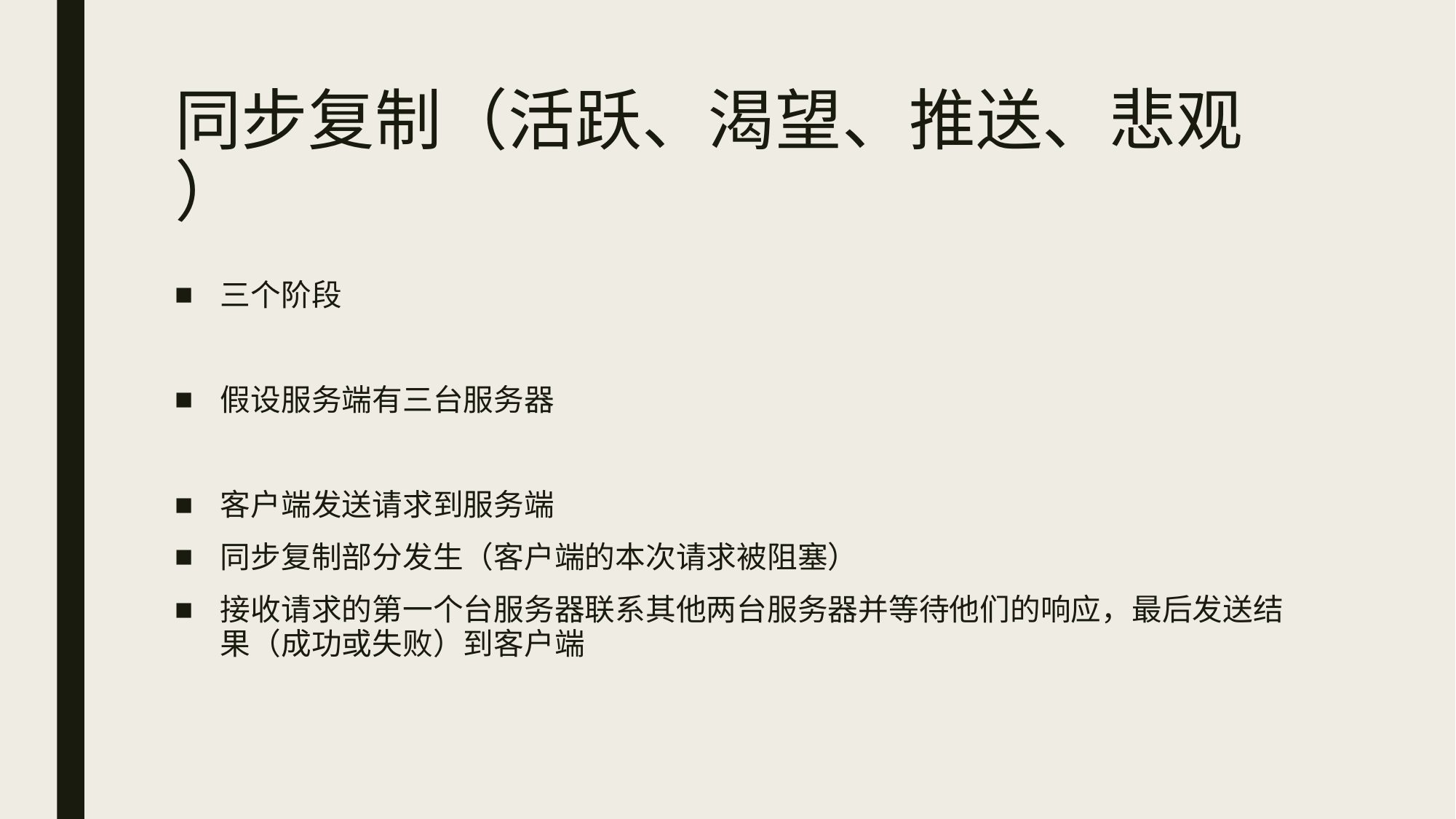

# 同步复制（活跃、渴望、推送、悲观 ）
三个阶段

假设服务端有三台服务器

客户端发送请求到服务端
同步复制部分发生（客户端的本次请求被阻塞）
接收请求的第一个台服务器联系其他两台服务器并等待他们的响应，最后发送结果（成功或失败）到客户端